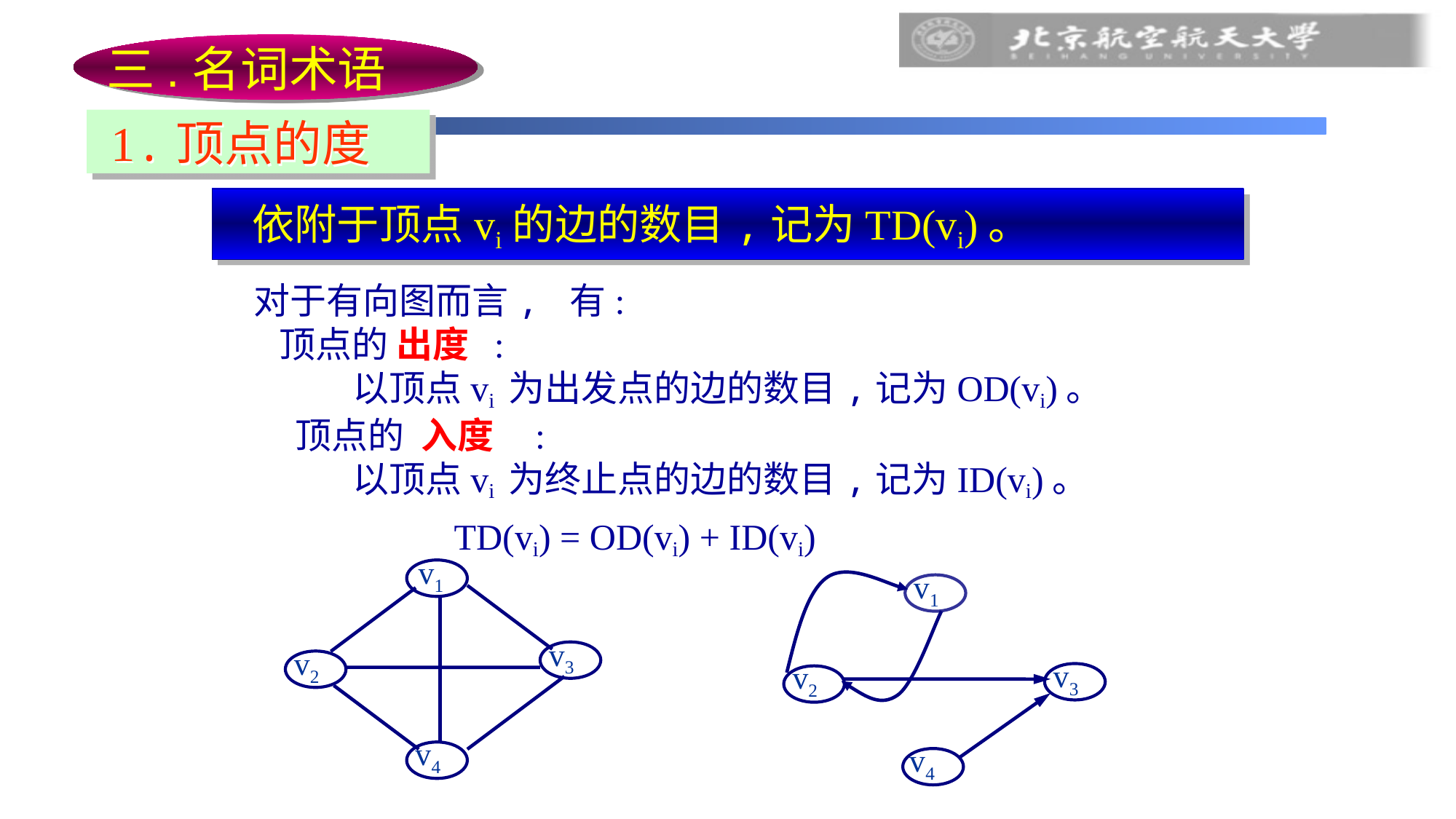

三.名词术语

 1.顶点的度

依附于顶点vi的边的数目,记为TD(vi)。
对于有向图而言, 有:
  顶点的 出度  :
           以顶点vi 为出发点的边的数目,记为OD(vi)。
    顶点的  入度    :
           以顶点vi 为终止点的边的数目,记为ID(vi)。
                      TD(vi) = OD(vi) + ID(vi)
v1

v3
v2

v4

v1

v3
v2

v4